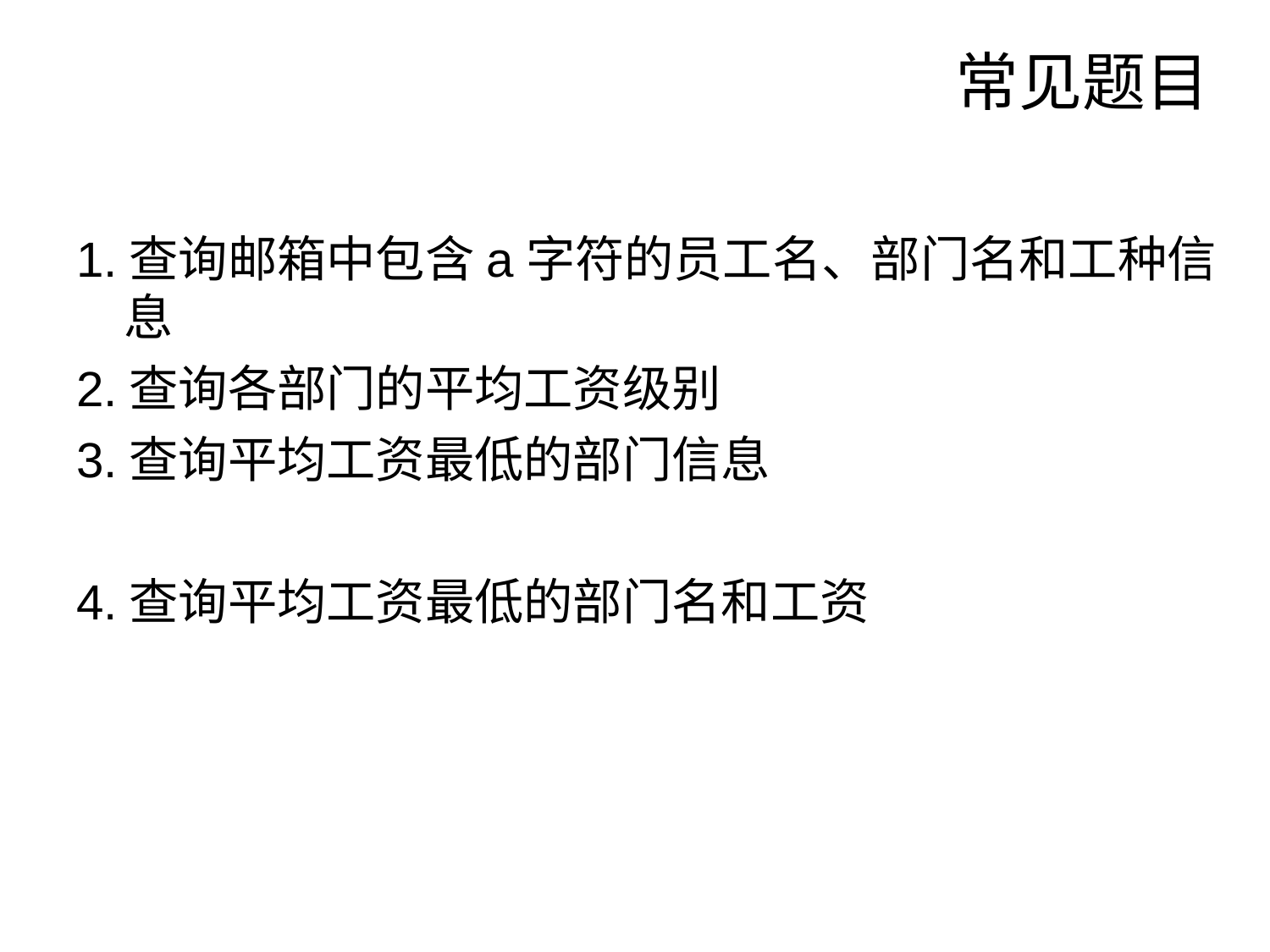

常见题目
1.查询邮箱中包含a字符的员工名、部门名和工种信
息
2.查询各部门的平均工资级别
3.查询平均工资最低的部门信息
4.查询平均工资最低的部门名和工资